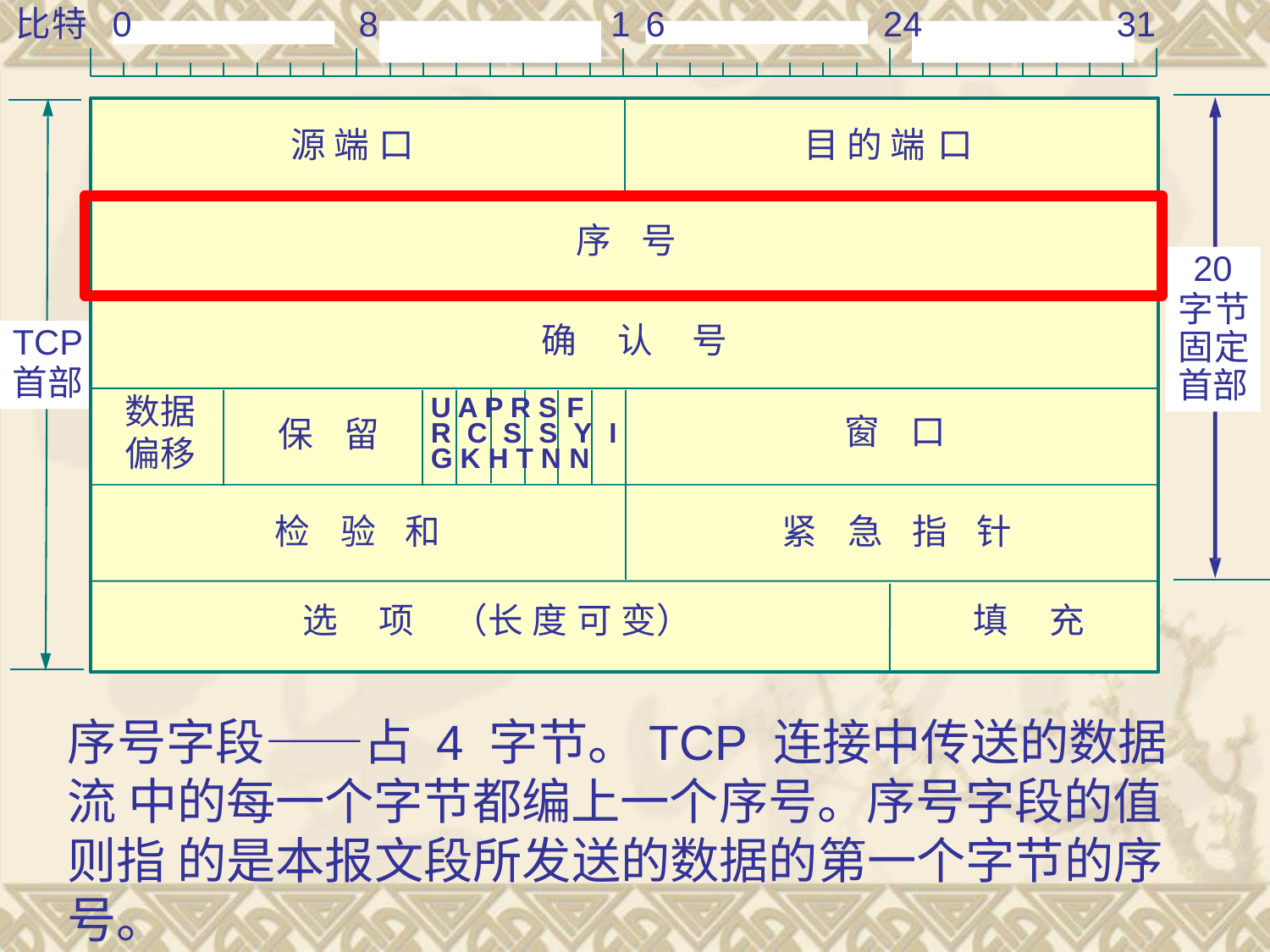

比特
8
1
24
31
0

6

源 端 口
目 的 端 口

序	号
20
字节 固定 首部

确	认	号
TCP
首部

数据 偏移

U A P R S F

窗	口
保	留
R  C  S  S  Y	I
G K H T N N

检	验	和
紧	急	指	针

选	项	（长 度 可 变）
填	充

序号字段——占 4 字节。TCP 连接中传送的数据流 中的每一个字节都编上一个序号。序号字段的值则指 的是本报文段所发送的数据的第一个字节的序号。